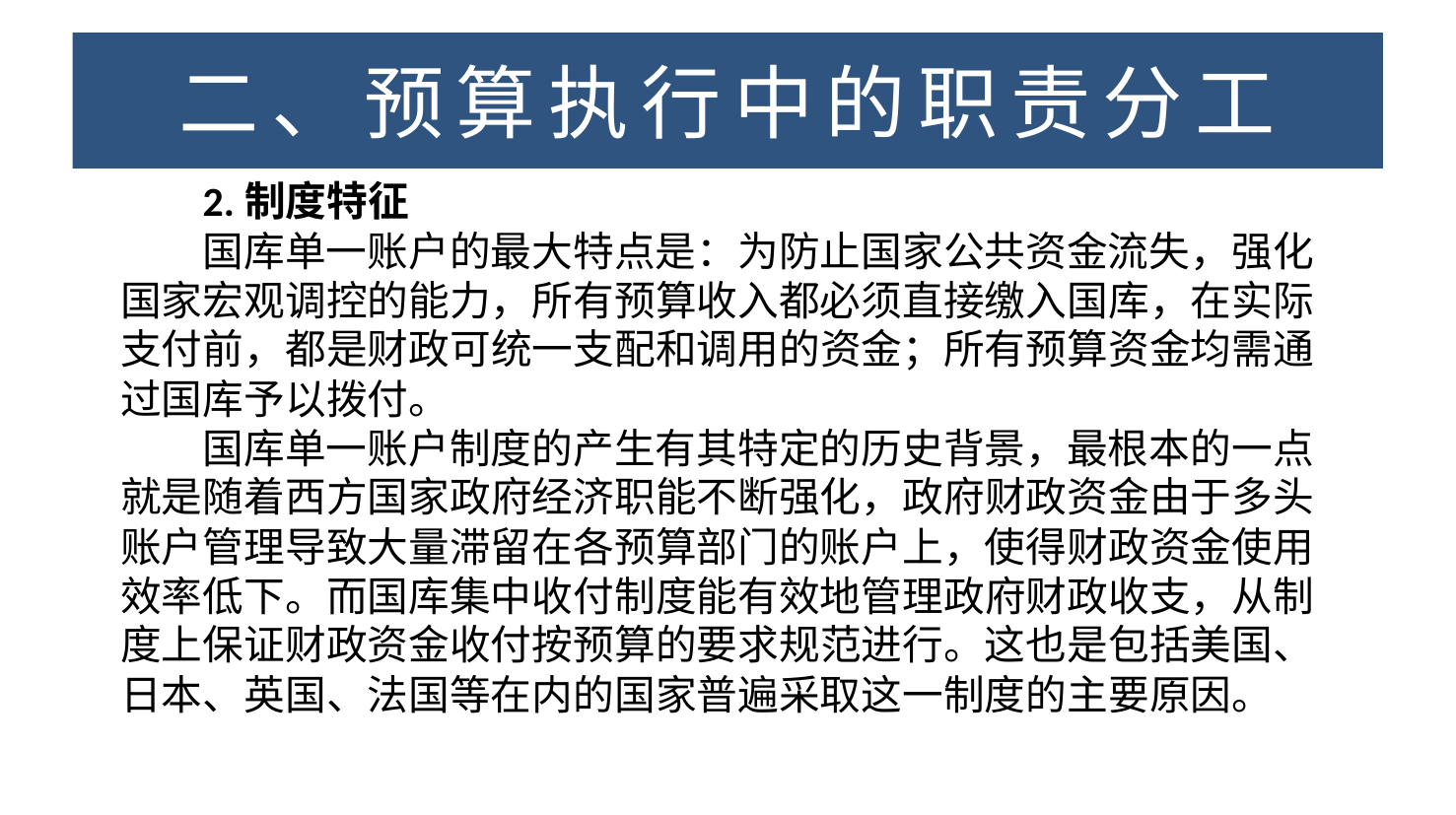

一、国库集中收付与预算执行
# 二、预算执行中的职责分工
2.制度特征
国库单一账户的最大特点是：为防止国家公共资金流失，强化国家宏观调控的能力，所有预算收入都必须直接缴入国库，在实际支付前，都是财政可统一支配和调用的资金；所有预算资金均需通过国库予以拨付。
国库单一账户制度的产生有其特定的历史背景，最根本的一点就是随着西方国家政府经济职能不断强化，政府财政资金由于多头账户管理导致大量滞留在各预算部门的账户上，使得财政资金使用效率低下。而国库集中收付制度能有效地管理政府财政收支，从制度上保证财政资金收付按预算的要求规范进行。这也是包括美国、日本、英国、法国等在内的国家普遍采取这一制度的主要原因。